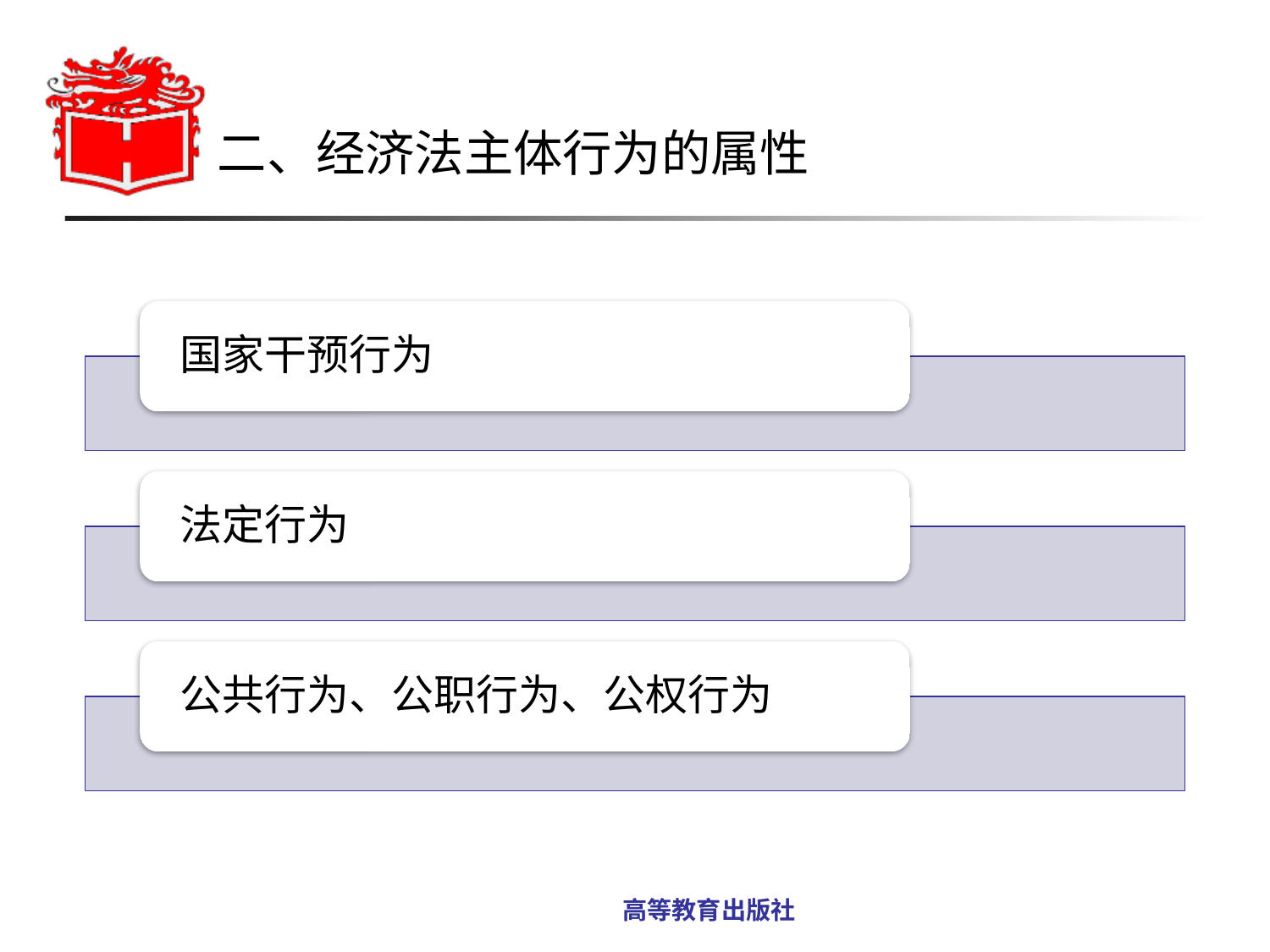

二、经济法主体行为的属性
国家干预行为
法定行为
公共行为、公职行为、公权行为

高等教育出版社